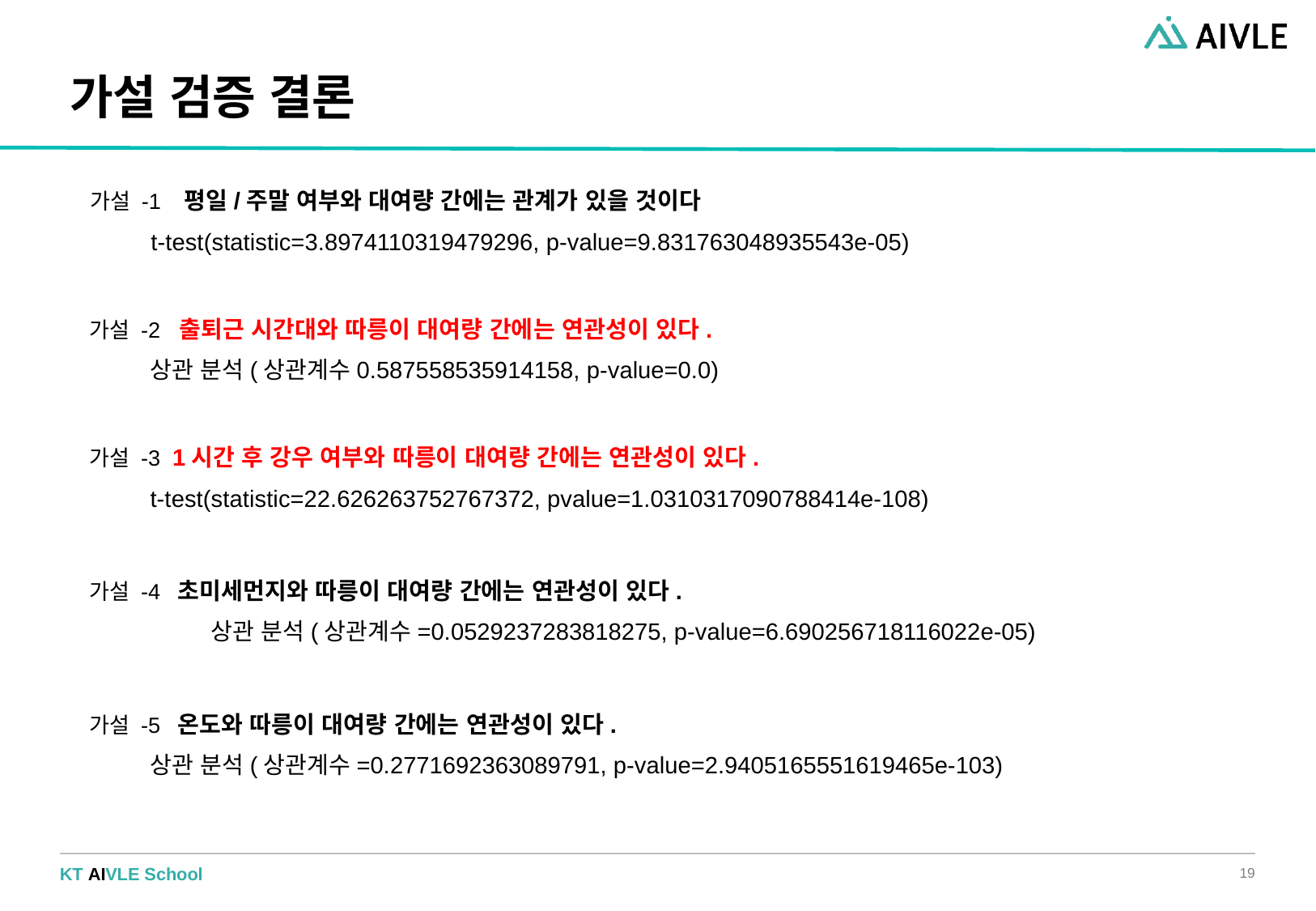

# 가설 검증 결론
가설 -1   평일/주말 여부와 대여량 간에는 관계가 있을 것이다
t-test(statistic=3.8974110319479296, p-value=9.831763048935543e-05)
가설 -2  출퇴근 시간대와 따릉이 대여량 간에는 연관성이 있다.
상관 분석(상관계수0.587558535914158, p-value=0.0)
가설 -3  1시간 후 강우 여부와 따릉이 대여량 간에는 연관성이 있다.
t-test(statistic=22.626263752767372, pvalue=1.0310317090788414e-108)

가설 -4  초미세먼지와 따릉이 대여량 간에는 연관성이 있다.
	상관 분석(상관계수=0.0529237283818275, p-value=6.690256718116022e-05)
가설 -5  온도와 따릉이 대여량 간에는 연관성이 있다.
상관 분석(상관계수=0.2771692363089791, p-value=2.9405165551619465e-103)